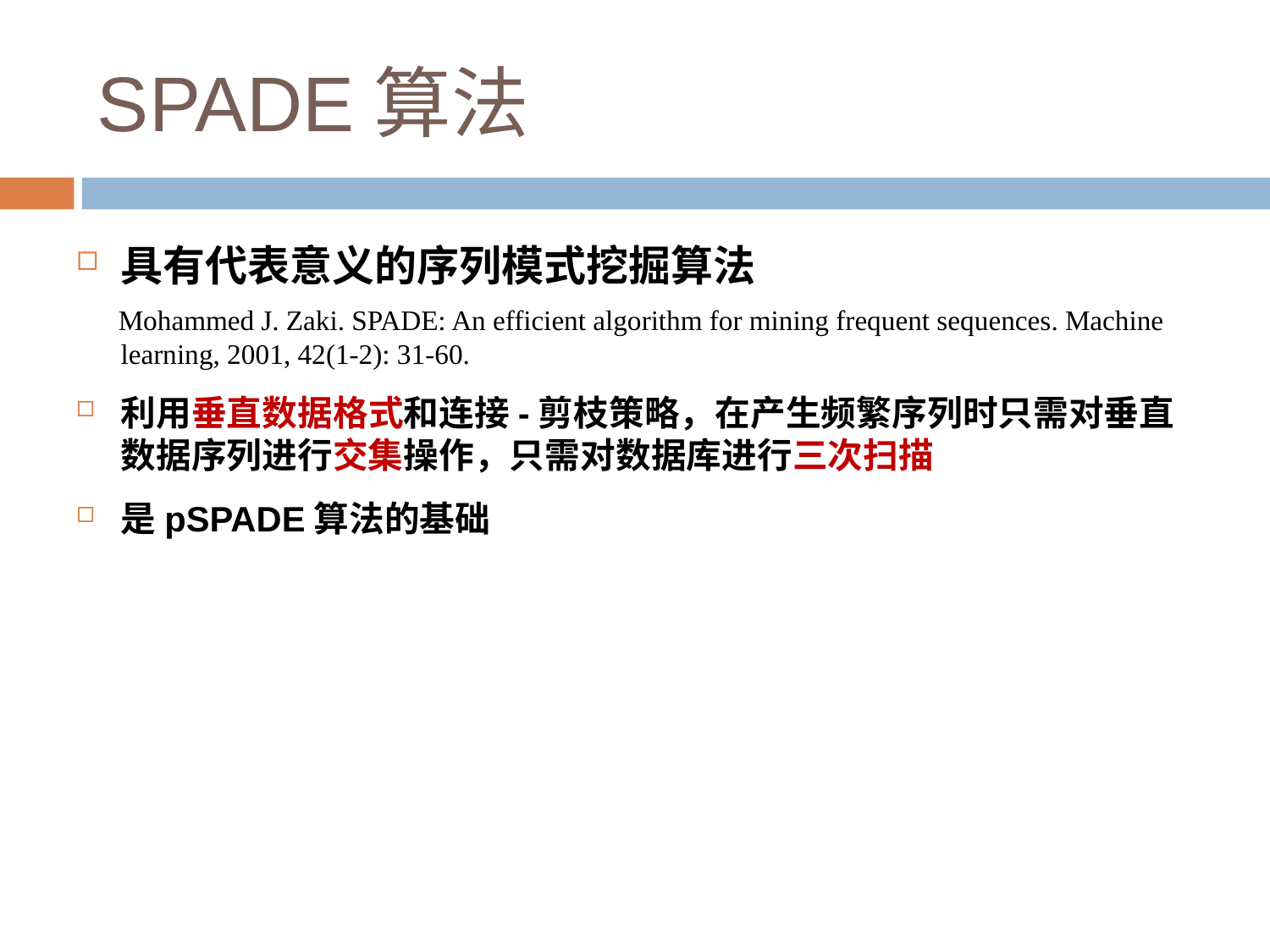

# SPADE算法
43
具有代表意义的序列模式挖掘算法
      Mohammed J. Zaki. SPADE: An efficient algorithm for mining frequent sequences. Machine learning, 2001, 42(1-2): 31-60.
利用垂直数据格式和连接-剪枝策略，在产生频繁序列时只需对垂直数据序列进行交集操作，只需对数据库进行三次扫描
是pSPADE算法的基础